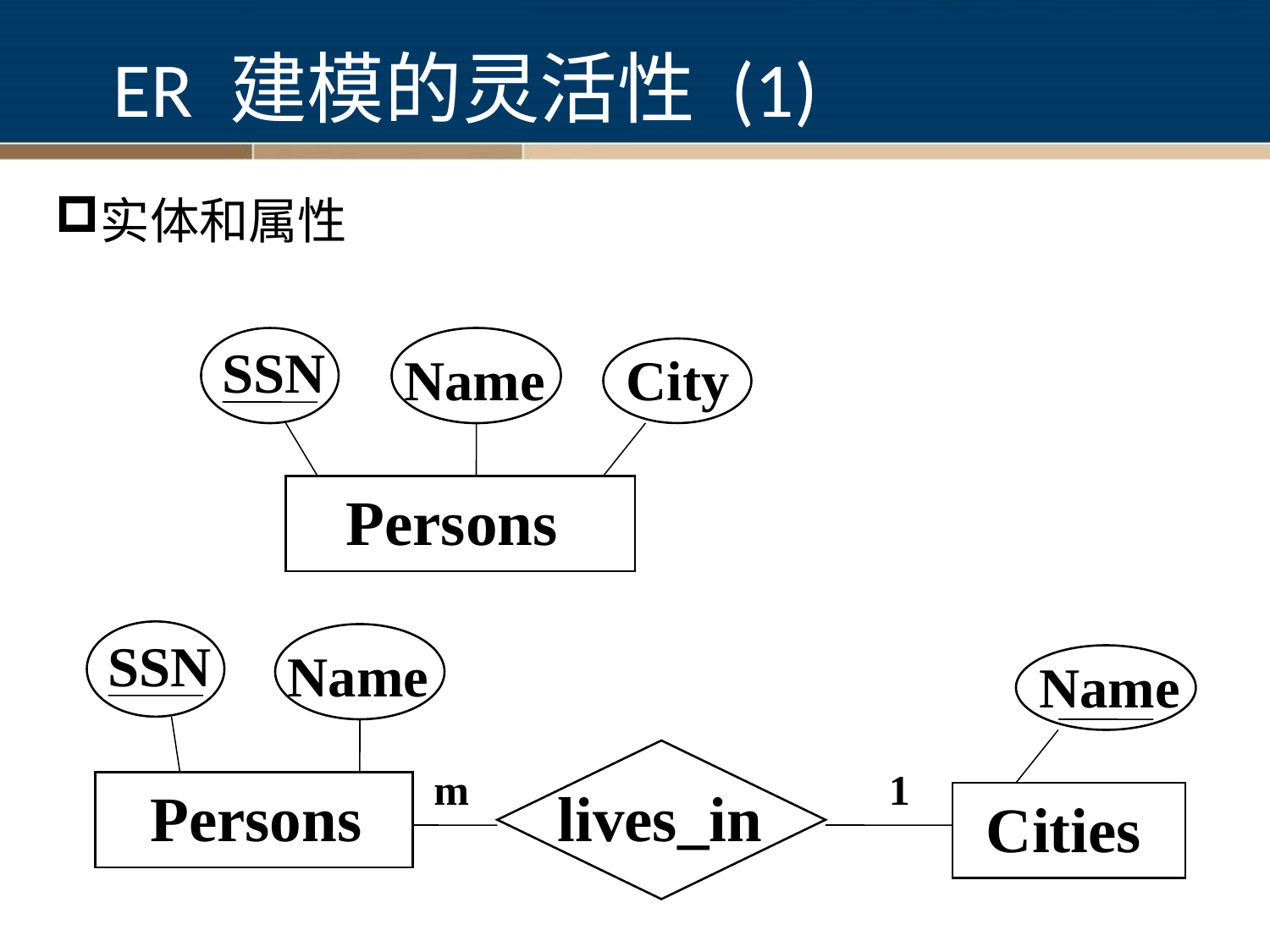

# ER 建模的灵活性 (1)
实体和属性

SSN
Name

City

   Persons

SSN

Name

Name

m
1

  Persons
 lives_in

Cities